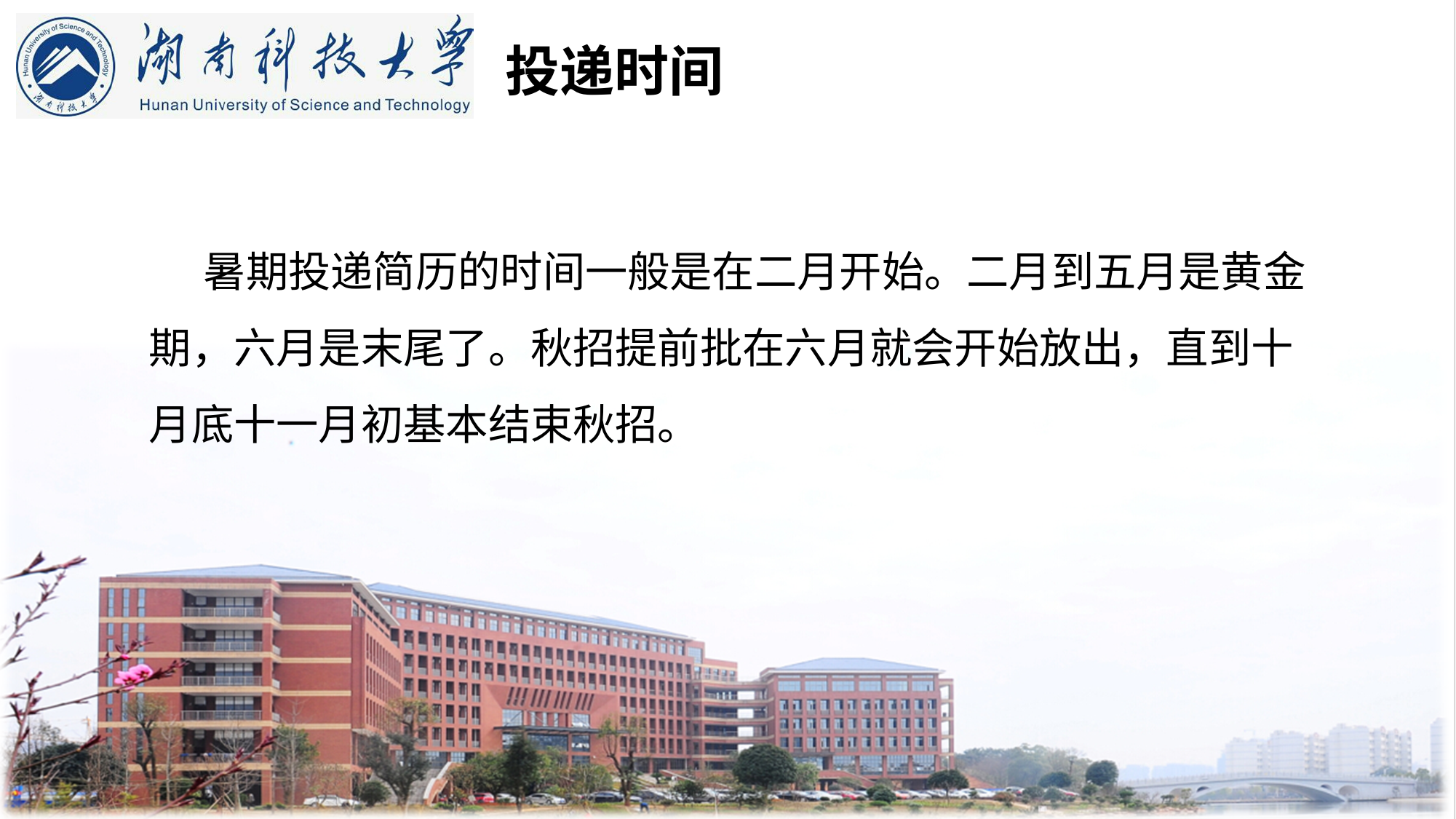

投递时间
暑期投递简历的时间一般是在二月开始。二月到五月是黄金期，六月是末尾了。秋招提前批在六月就会开始放出，直到十月底十一月初基本结束秋招。